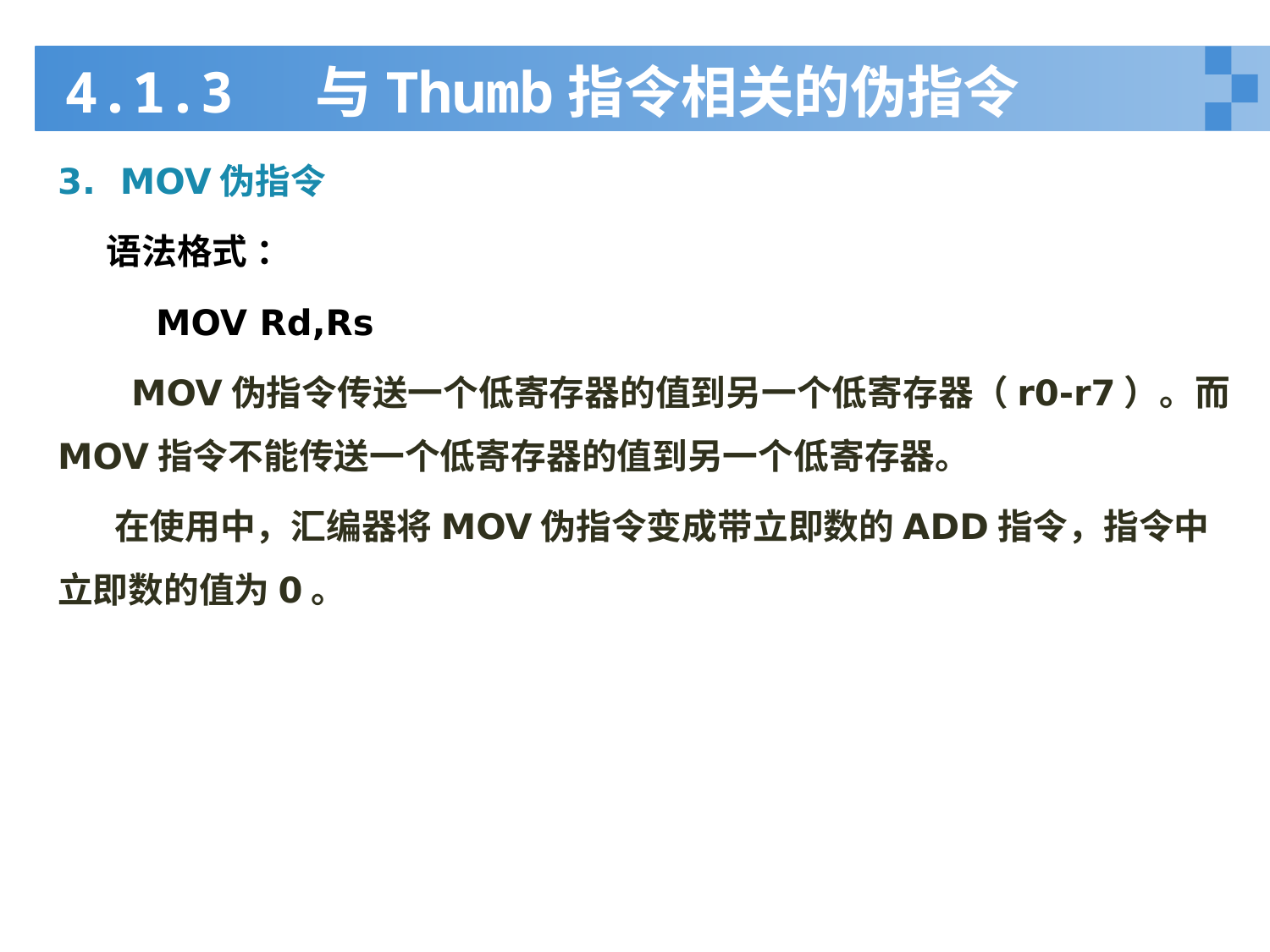

# 4.1.3  与Thumb指令相关的伪指令
3.  MOV伪指令
     语法格式 ：
        MOV Rd,Rs
      MOV伪指令传送一个低寄存器的值到另一个低寄存器（r0-r7）。而MOV指令不能传送一个低寄存器的值到另一个低寄存器。
      在使用中，汇编器将MOV伪指令变成带立即数的ADD指令，指令中立即数的值为0。